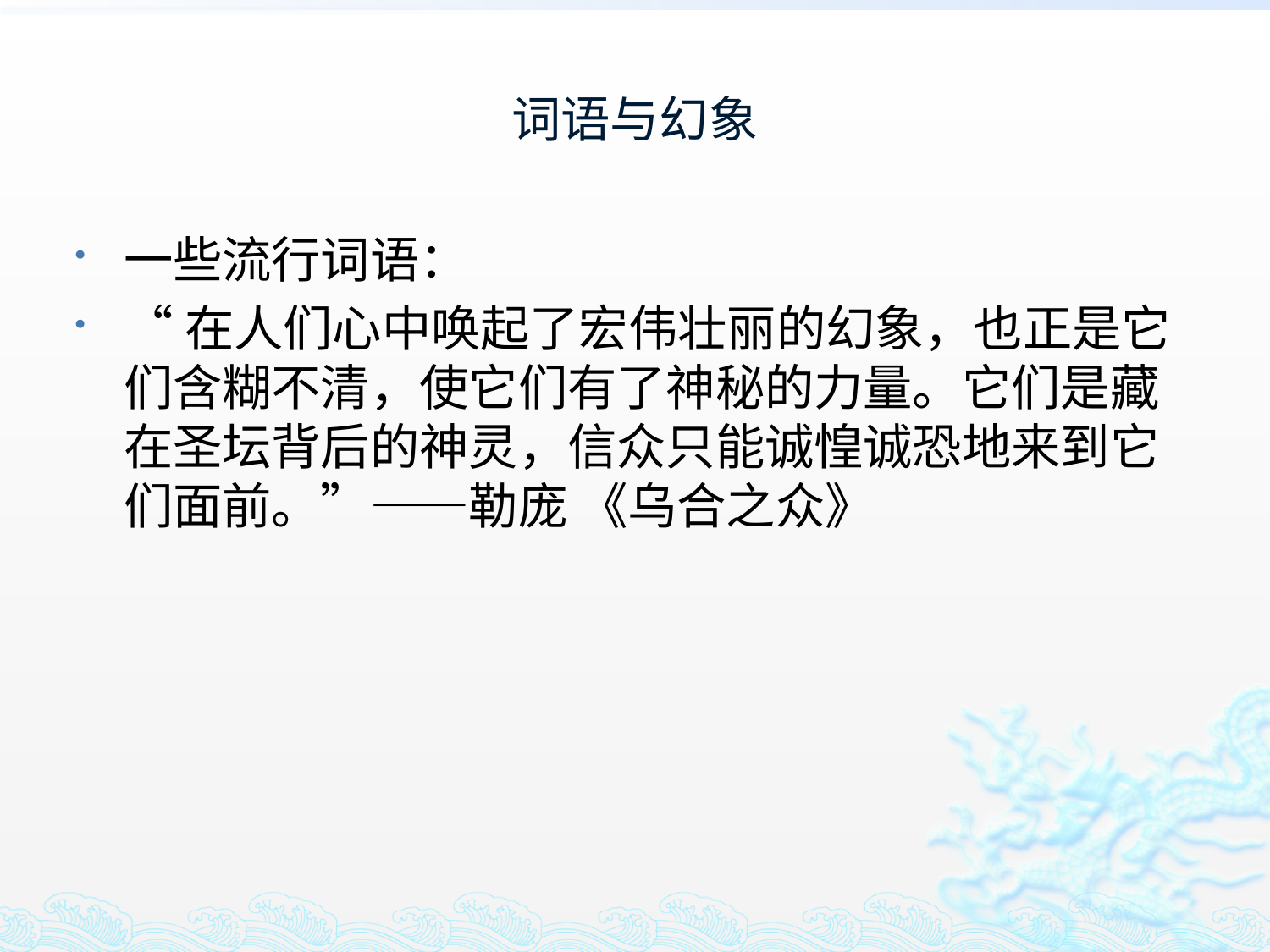

# 词语与幻象
一些流行词语：
“在人们心中唤起了宏伟壮丽的幻象，也正是它们含糊不清，使它们有了神秘的力量。它们是藏在圣坛背后的神灵，信众只能诚惶诚恐地来到它们面前。”——勒庞 《乌合之众》